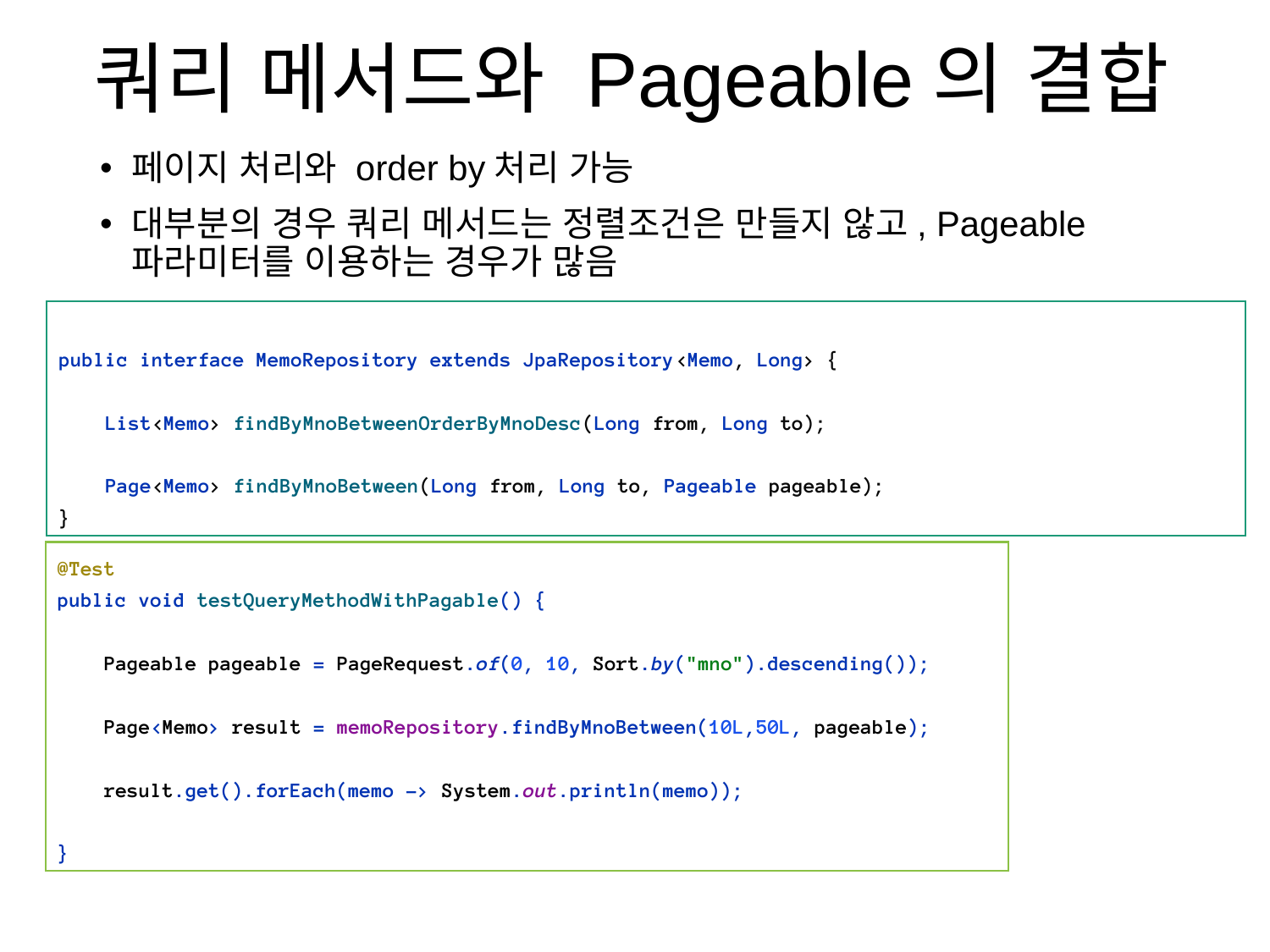

# 쿼리 메서드와 Pageable의 결합
페이지 처리와 order by처리 가능
대부분의 경우 쿼리 메서드는 정렬조건은 만들지 않고, Pageable 파라미터를 이용하는 경우가 많음
public interface MemoRepository extends JpaRepository<Memo, Long> {
    List<Memo> findByMnoBetweenOrderByMnoDesc(Long from, Long to);
    Page<Memo> findByMnoBetween(Long from, Long to, Pageable pageable);
}
@Test
public void testQueryMethodWithPagable() {
    Pageable pageable = PageRequest.of(0, 10, Sort.by("mno").descending());
    Page<Memo> result = memoRepository.findByMnoBetween(10L,50L, pageable);
    result.get().forEach(memo -> System.out.println(memo));
}